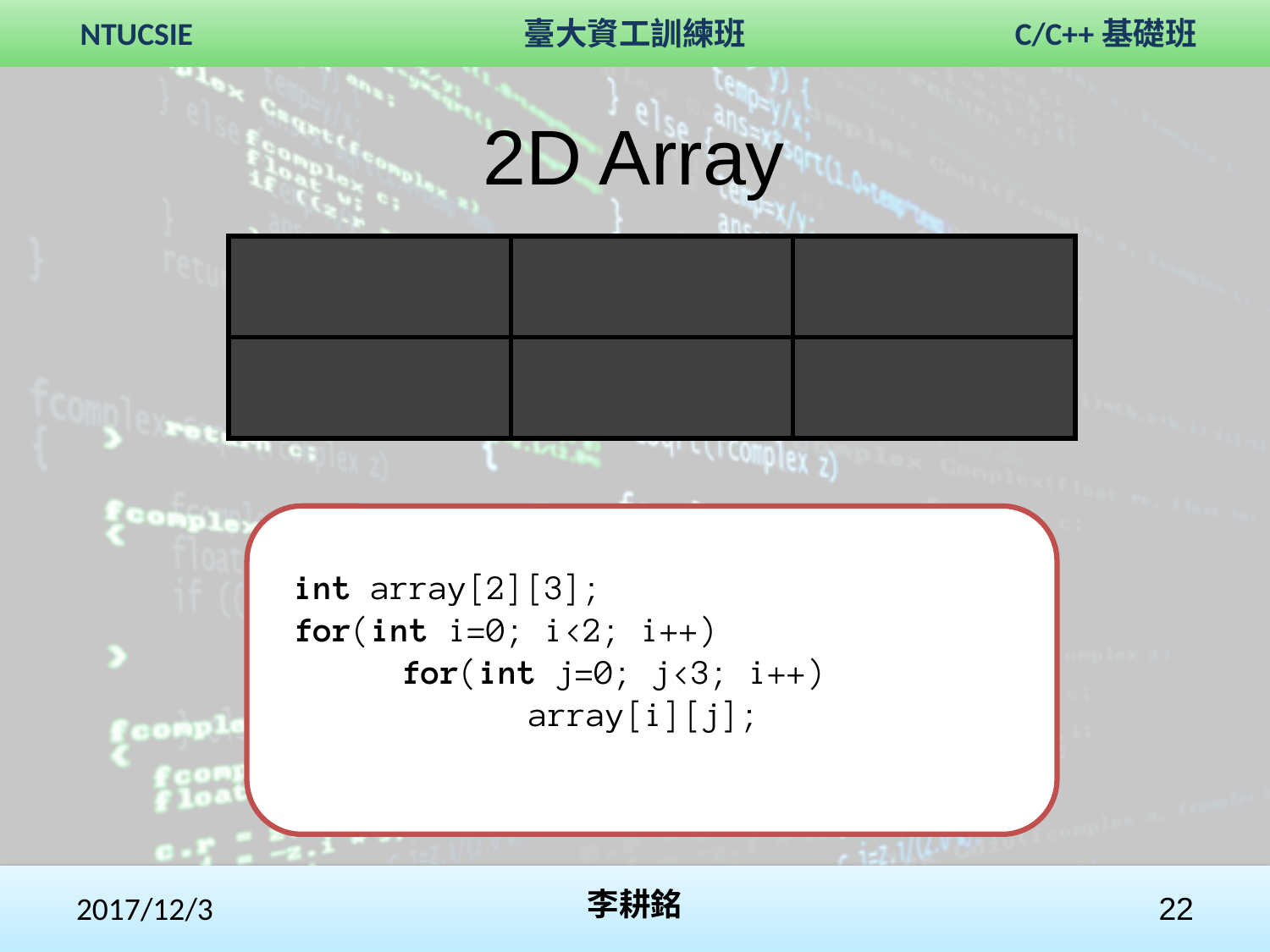

2D Array
|  |  |  |
| --- | --- | --- |
|  |  |  |
 int array[2][3];
 for(int i=0; i<2; i++)
 	for(int j=0; j<3; i++)
		array[i][j];

2017/12/3
李耕銘
22